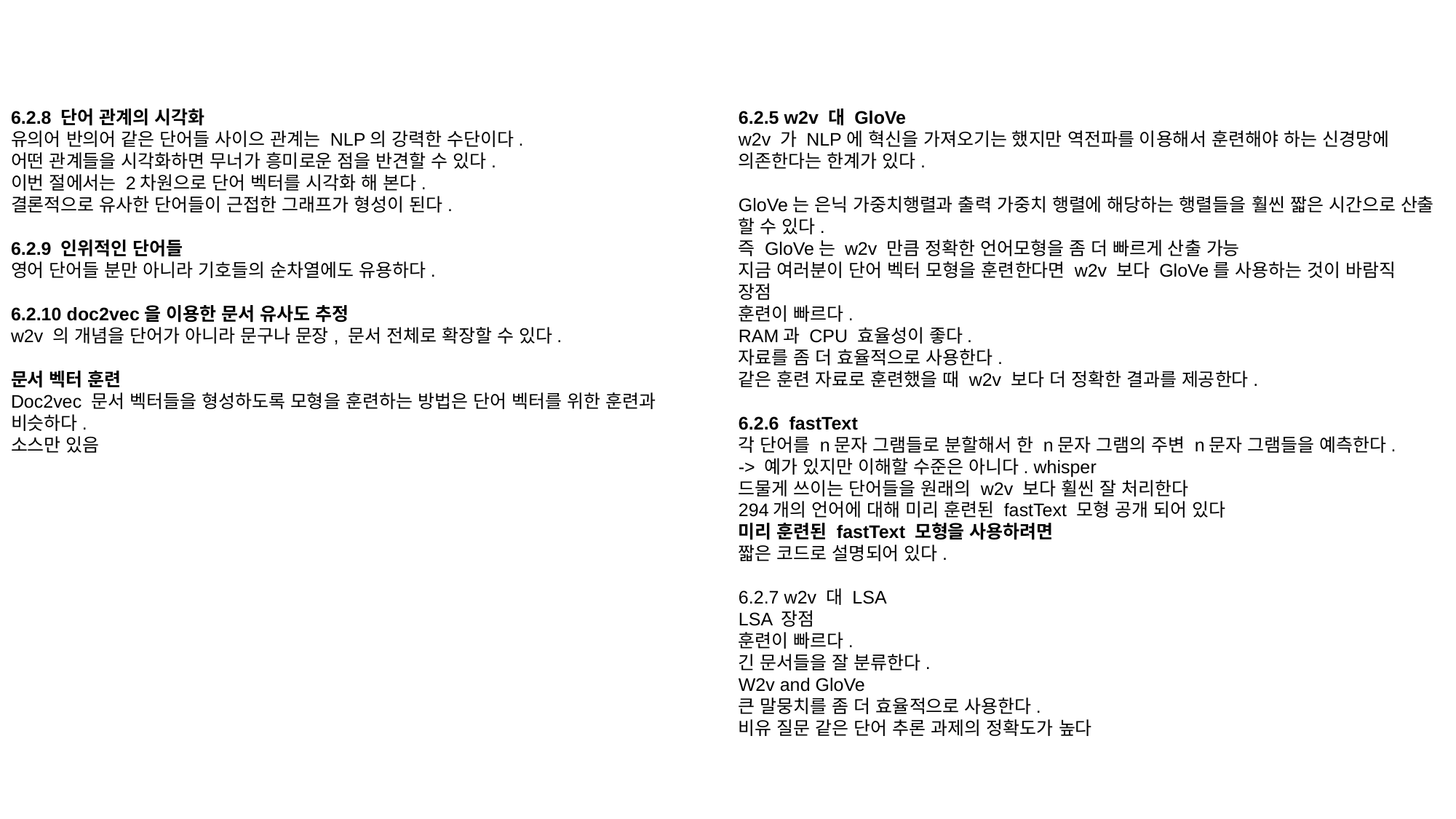

6.2.8 단어 관계의 시각화
유의어 반의어 같은 단어들 사이으 관계는 NLP의 강력한 수단이다.
어떤 관계들을 시각화하면 무너가 흥미로운 점을 반견할 수 있다.
이번 절에서는 2차원으로 단어 벡터를 시각화 해 본다.
결론적으로 유사한 단어들이 근접한 그래프가 형성이 된다.

6.2.9 인위적인 단어들
영어 단어들 분만 아니라 기호들의 순차열에도 유용하다.

6.2.10 doc2vec을 이용한 문서 유사도 추정
w2v 의 개념을 단어가 아니라 문구나 문장, 문서 전체로 확장할 수 있다.

문서 벡터 훈련
Doc2vec 문서 벡터들을 형성하도록 모형을 훈련하는 방법은 단어 벡터를 위한 훈련과 비슷하다.
소스만 있음
6.2.5 w2v 대 GloVe
w2v 가 NLP에 혁신을 가져오기는 했지만 역전파를 이용해서 훈련해야 하는 신경망에 의존한다는 한계가 있다.

GloVe는 은닉 가중치행렬과 출력 가중치 행렬에 해당하는 행렬들을 훨씬 짧은 시간으로 산출 할 수 있다.
즉 GloVe는 w2v 만큼 정확한 언어모형을 좀 더 빠르게 산출 가능
지금 여러분이 단어 벡터 모형을 훈련한다면 w2v 보다 GloVe를 사용하는 것이 바람직
장점
훈련이 빠르다.
RAM과 CPU 효율성이 좋다.
자료를 좀 더 효율적으로 사용한다.
같은 훈련 자료로 훈련했을 때 w2v 보다 더 정확한 결과를 제공한다.

6.2.6  fastText
각 단어를 n문자 그램들로 분할해서 한 n문자 그램의 주변 n문자 그램들을 예측한다.
-> 예가 있지만 이해할 수준은 아니다. whisper
드물게 쓰이는 단어들을 원래의 w2v 보다 휠씬 잘 처리한다
294개의 언어에 대해 미리 훈련된 fastText 모형 공개 되어 있다
미리 훈련된 fastText 모형을 사용하려면
짧은 코드로 설명되어 있다.

6.2.7 w2v 대 LSA
LSA 장점
훈련이 빠르다.
긴 문서들을 잘 분류한다.
W2v and GloVe
큰 말뭉치를 좀 더 효율적으로 사용한다.
비유 질문 같은 단어 추론 과제의 정확도가 높다